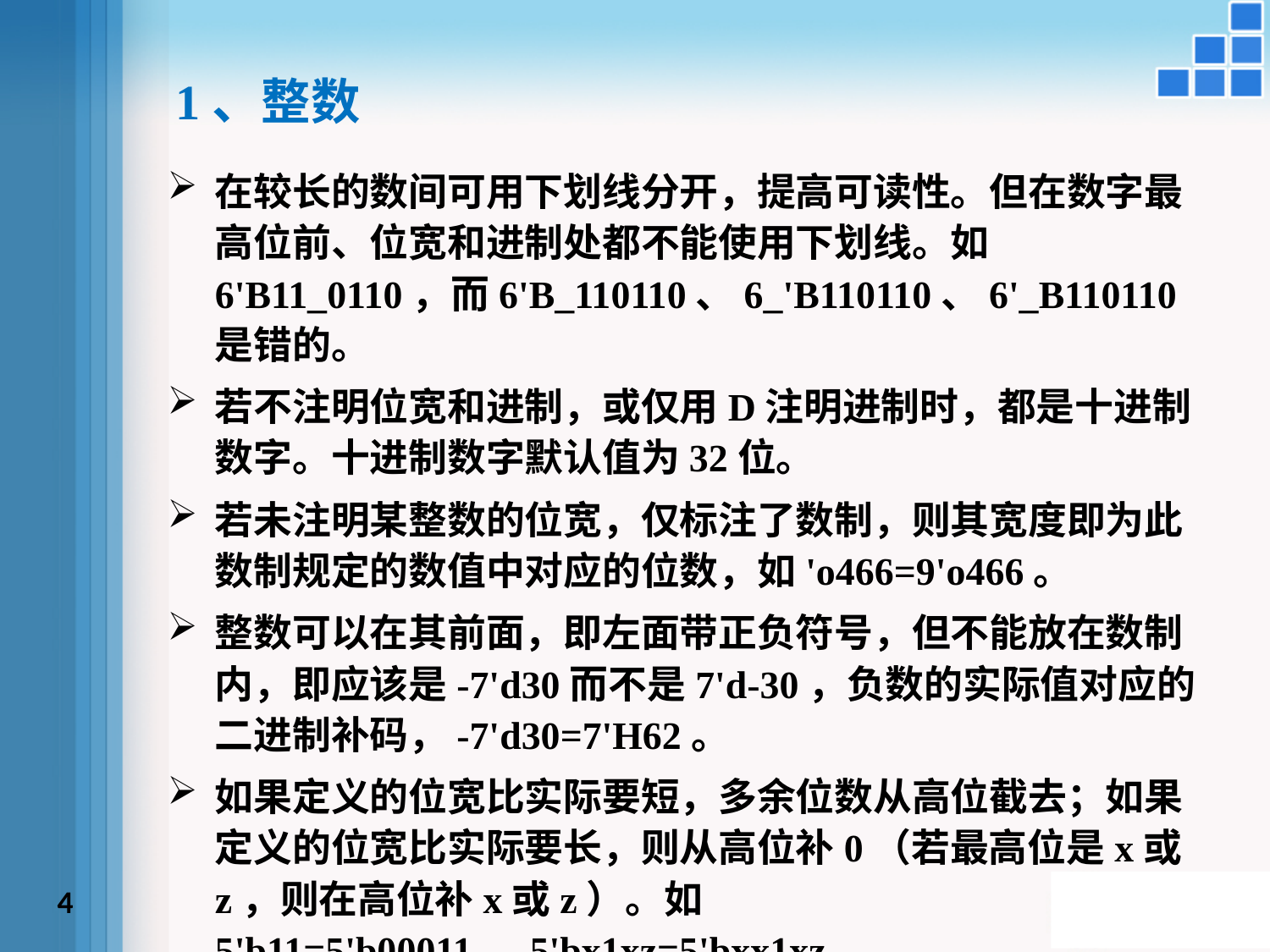

1、整数
在较长的数间可用下划线分开，提高可读性。但在数字最高位前、位宽和进制处都不能使用下划线。如6'B11_0110，而6'B_110110、6_'B110110、6'_B110110是错的。
若不注明位宽和进制，或仅用D注明进制时，都是十进制数字。十进制数字默认值为32位。
若未注明某整数的位宽，仅标注了数制，则其宽度即为此数制规定的数值中对应的位数，如'o466=9'o466。
整数可以在其前面，即左面带正负符号，但不能放在数制内，即应该是-7'd30而不是7'd-30，负数的实际值对应的二进制补码，-7'd30=7'H62。
如果定义的位宽比实际要短，多余位数从高位截去；如果定义的位宽比实际要长，则从高位补0（若最高位是x或z，则在高位补x或z）。如5'b11=5'b00011，5'bx1xz=5'bxx1xz。

4